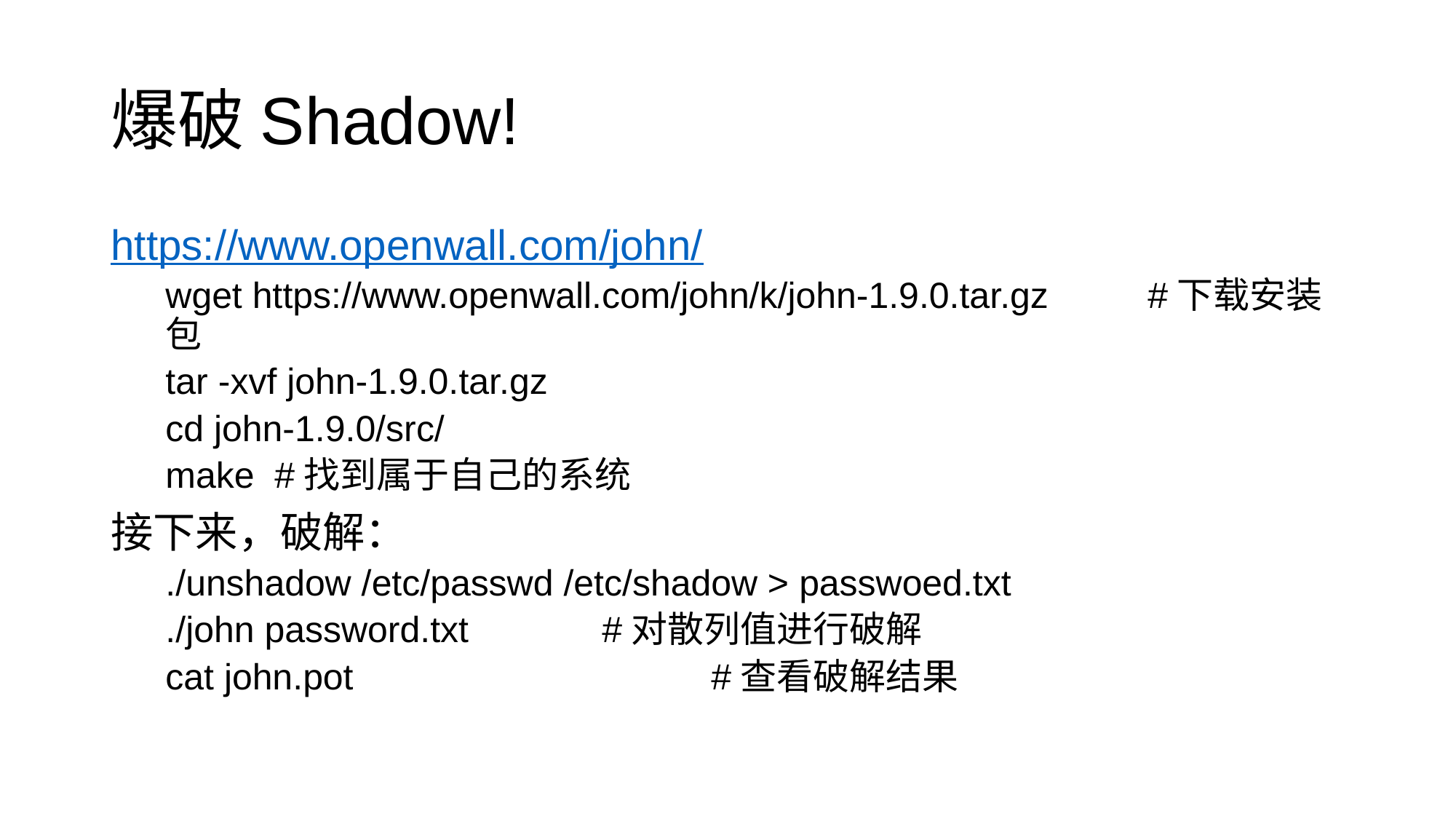

# 爆破Shadow!
https://www.openwall.com/john/
wget https://www.openwall.com/john/k/john-1.9.0.tar.gz	#下载安装包
tar -xvf john-1.9.0.tar.gz
cd john-1.9.0/src/
make	#找到属于自己的系统
接下来，破解：
./unshadow /etc/passwd /etc/shadow > passwoed.txt
./john password.txt 		#对散列值进行破解
cat john.pot				#查看破解结果